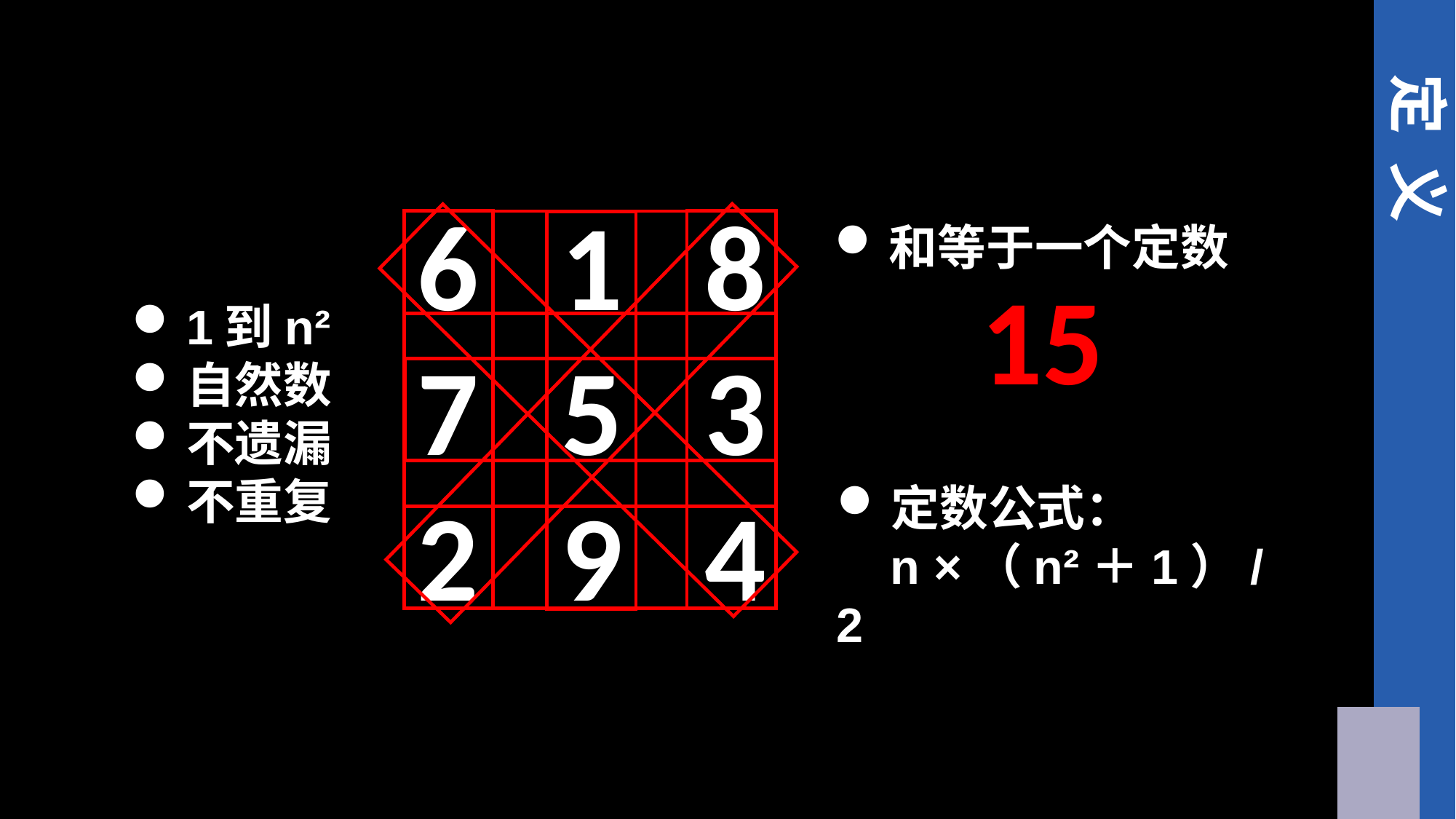

定  义

6   1   8
7   5   3
2   9   4

和等于一个定数

15
1到n²
自然数
不遗漏
不重复

定数公式：
    n ×（n²＋1）/ 2